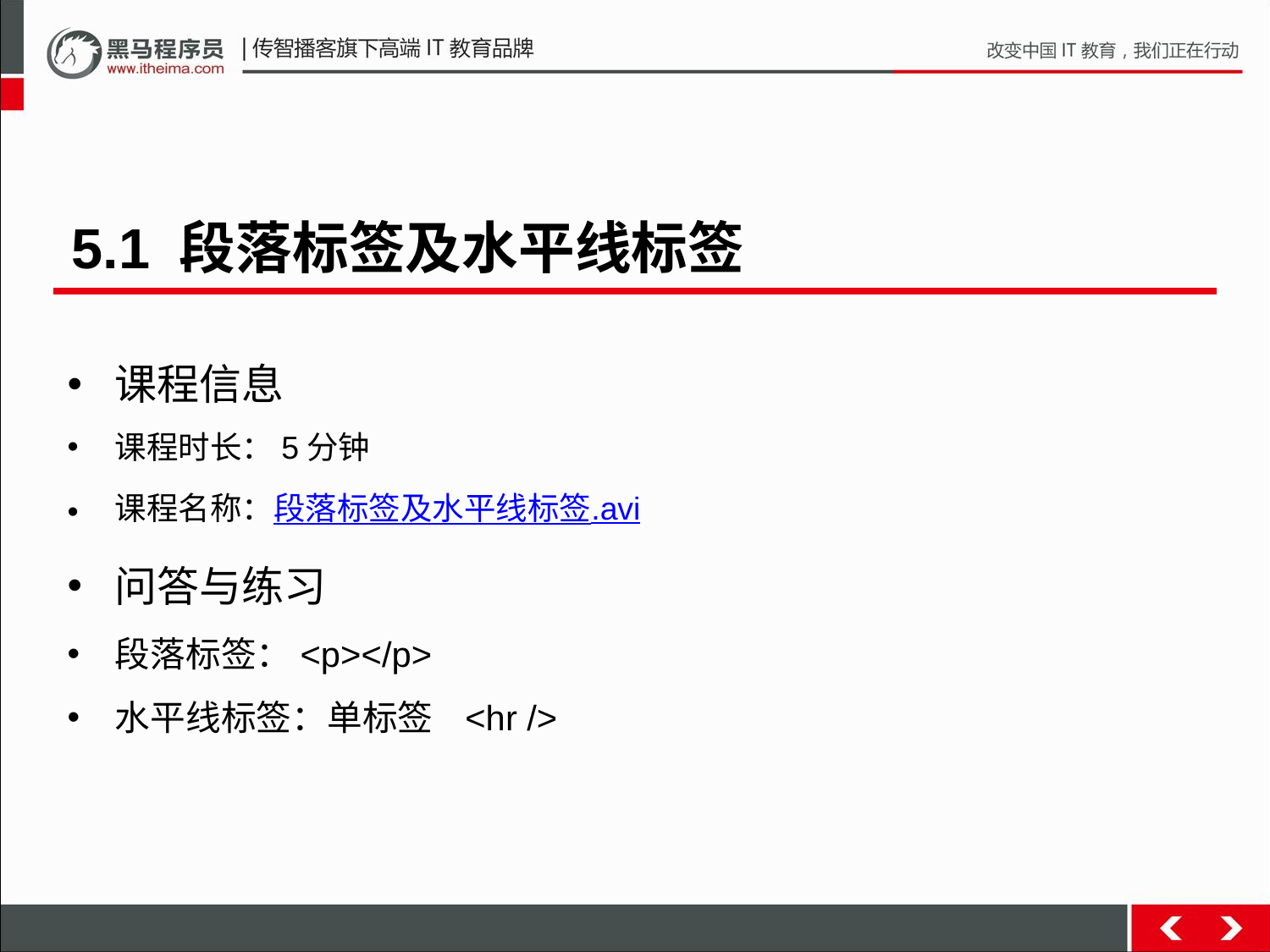

5.1 段落标签及水平线标签
课程信息
课程时长：5分钟
课程名称：段落标签及水平线标签.avi
问答与练习
段落标签：<p></p>
水平线标签：单标签   <hr />